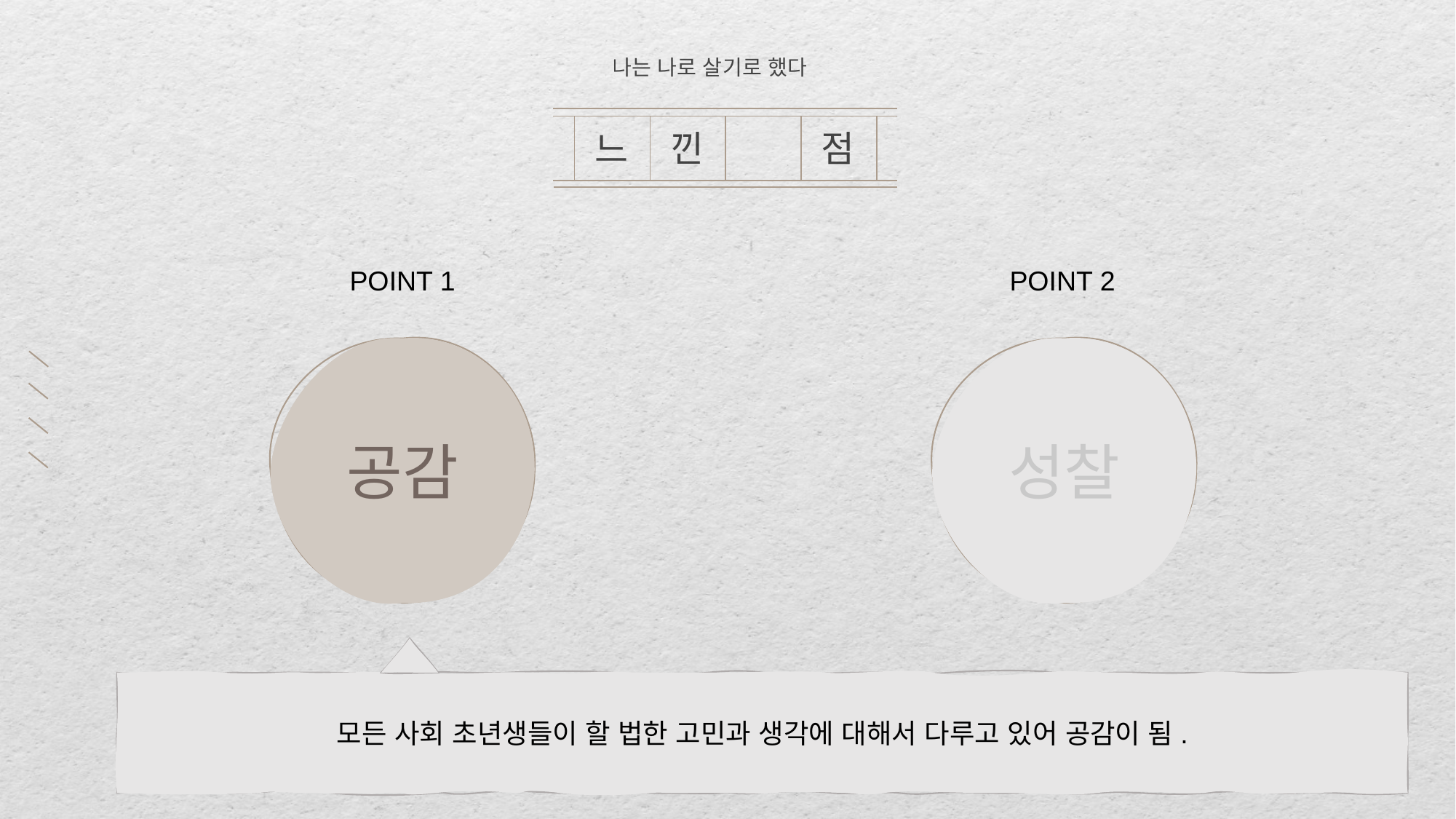

나는 나로 살기로 했다
점
낀
느
POINT 1
POINT 2
공감
성찰

모든 사회 초년생들이 할 법한 고민과 생각에 대해서 다루고 있어 공감이 됨.